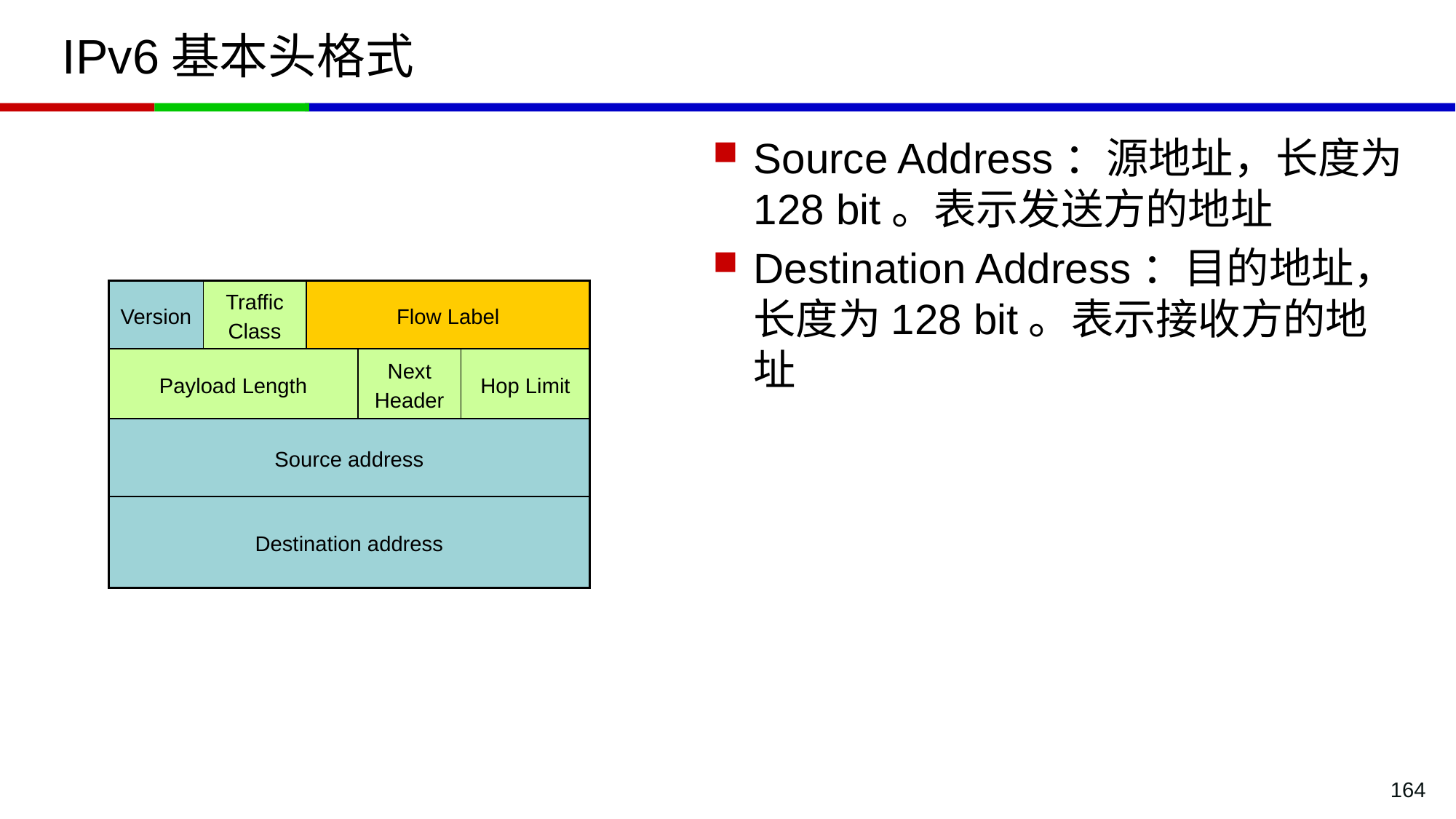

# IPv6基本头格式
Source Address：源地址，长度为128 bit。表示发送方的地址
Destination Address：目的地址，长度为128 bit。表示接收方的地址
| Version | Traffic Class | Flow Label |  |  |
| --- | --- | --- | --- | --- |
| Payload Length |  |  | Next Header | Hop Limit |
| Source address |  |  |  |  |
| Destination address |  |  |  |  |
164